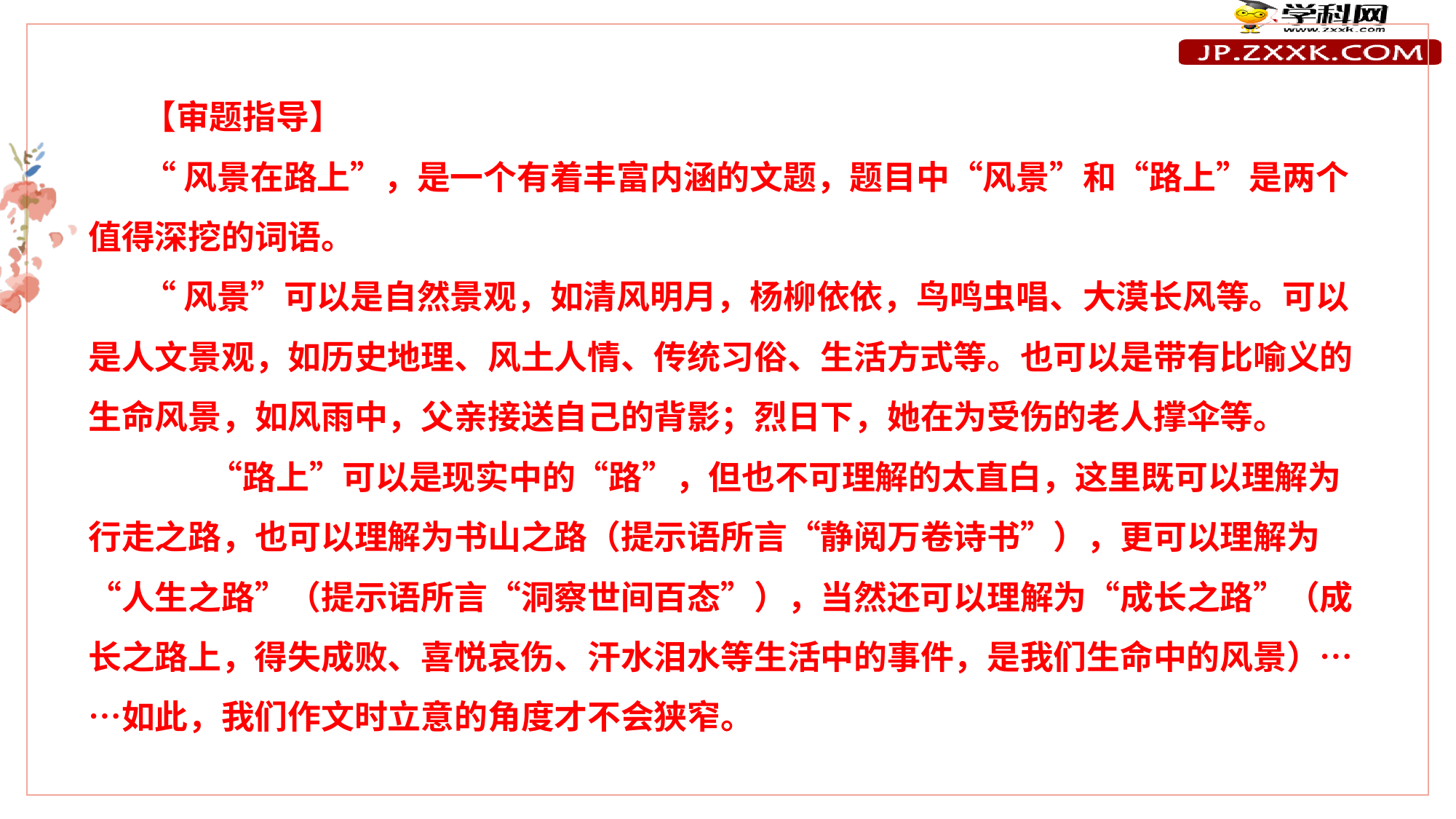

【审题指导】
“风景在路上”，是一个有着丰富内涵的文题，题目中“风景”和“路上”是两个值得深挖的词语。
“风景”可以是自然景观，如清风明月，杨柳依依，鸟鸣虫唱、大漠长风等。可以是人文景观，如历史地理、风土人情、传统习俗、生活方式等。也可以是带有比喻义的生命风景，如风雨中，父亲接送自己的背影；烈日下，她在为受伤的老人撑伞等。
　　“路上”可以是现实中的“路”，但也不可理解的太直白，这里既可以理解为行走之路，也可以理解为书山之路（提示语所言“静阅万卷诗书”），更可以理解为“人生之路”（提示语所言“洞察世间百态”），当然还可以理解为“成长之路”（成长之路上，得失成败、喜悦哀伤、汗水泪水等生活中的事件，是我们生命中的风景）……如此，我们作文时立意的角度才不会狭窄。